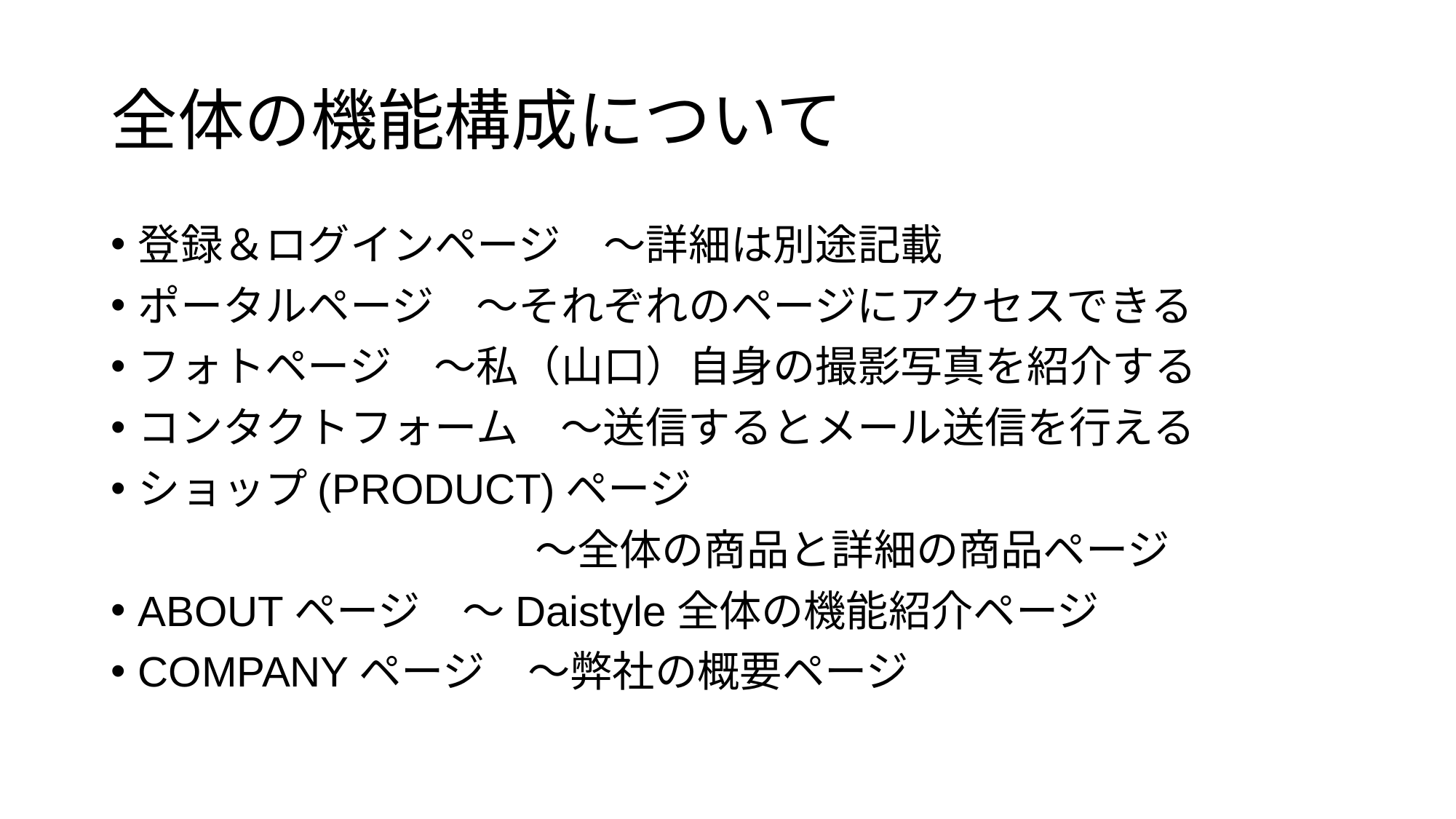

# 全体の機能構成について
登録＆ログインページ　～詳細は別途記載
ポータルページ　～それぞれのページにアクセスできる
フォトページ　～私（山口）自身の撮影写真を紹介する
コンタクトフォーム　～送信するとメール送信を行える
ショップ(PRODUCT)ページ
　　　　　　　　　　～全体の商品と詳細の商品ページ
ABOUTページ　～Daistyle全体の機能紹介ページ
COMPANYページ　～弊社の概要ページ